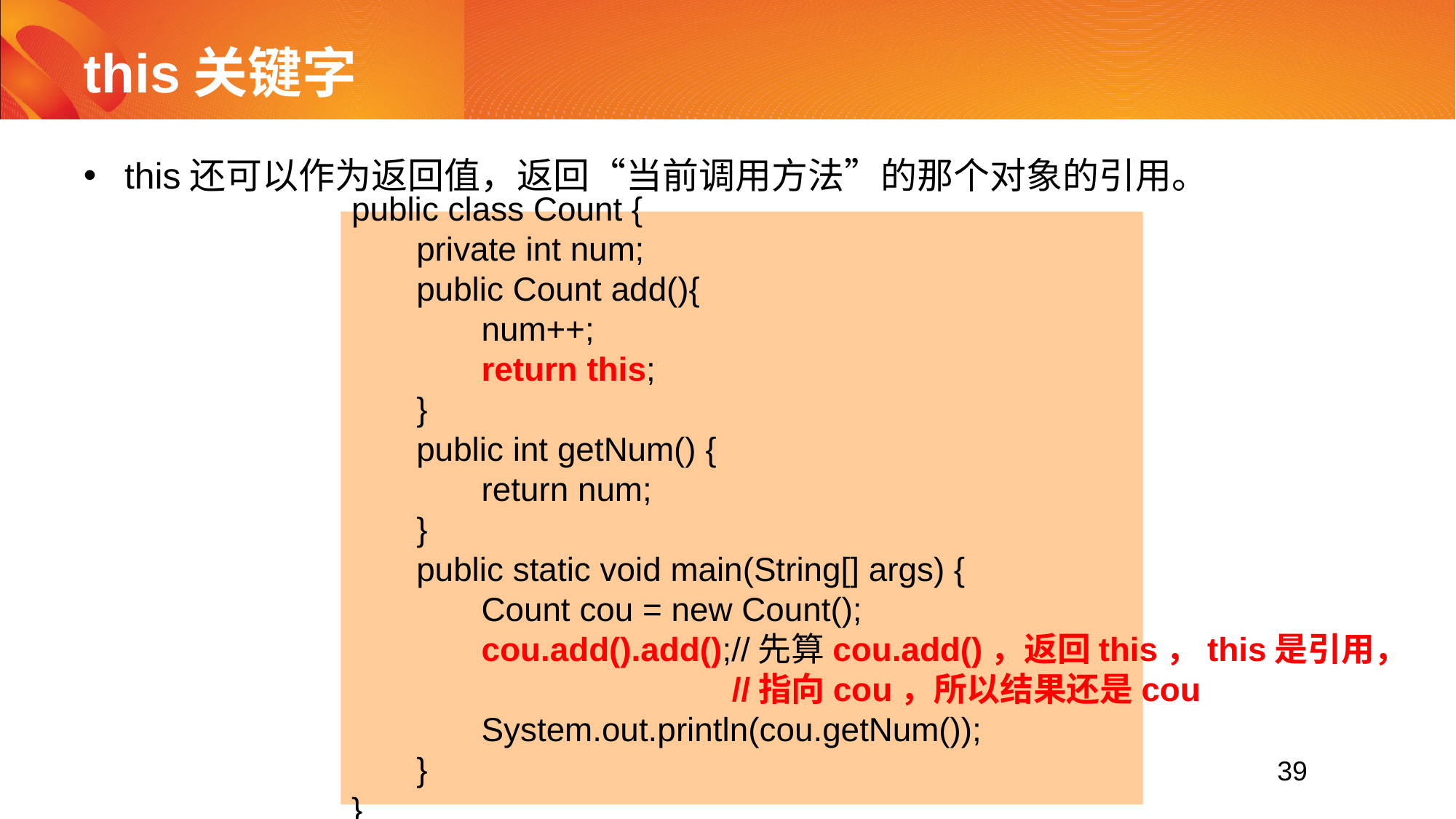

# this关键字
this还可以作为返回值，返回“当前调用方法”的那个对象的引用。
public class Count {
       private int num;
       public Count add(){
              num++;
              return this;
       }
       public int getNum() {
              return num;
       }
       public static void main(String[] args) {
              Count cou = new Count();
              cou.add().add();//先算cou.add()，返回this，this是引用，
                                         //指向cou，所以结果还是cou
              System.out.println(cou.getNum());
       }
}